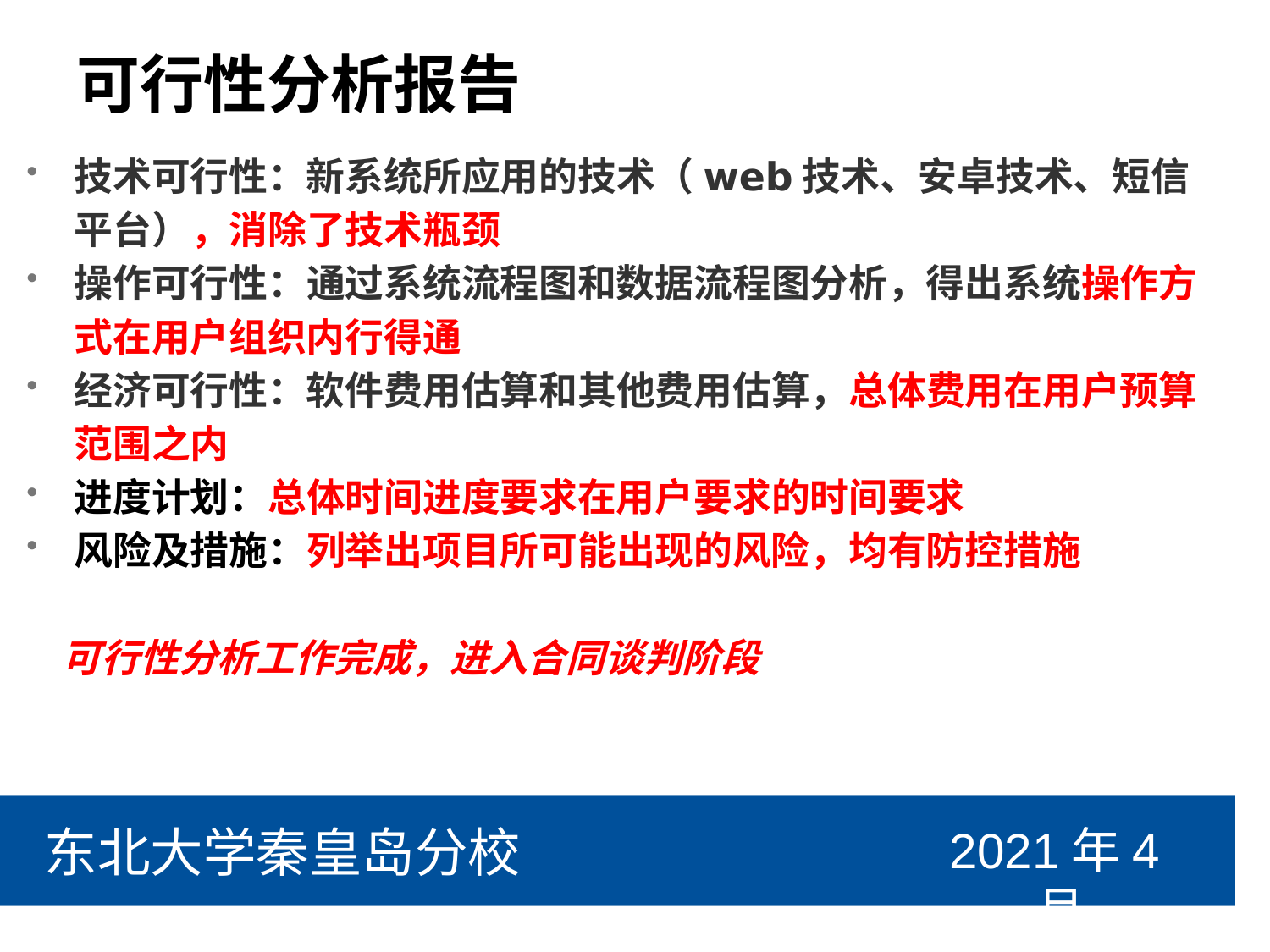

# 可行性分析报告
技术可行性：新系统所应用的技术（web技术、安卓技术、短信平台），消除了技术瓶颈
操作可行性：通过系统流程图和数据流程图分析，得出系统操作方式在用户组织内行得通
经济可行性：软件费用估算和其他费用估算，总体费用在用户预算范围之内
进度计划：总体时间进度要求在用户要求的时间要求
风险及措施：列举出项目所可能出现的风险，均有防控措施

   可行性分析工作完成，进入合同谈判阶段